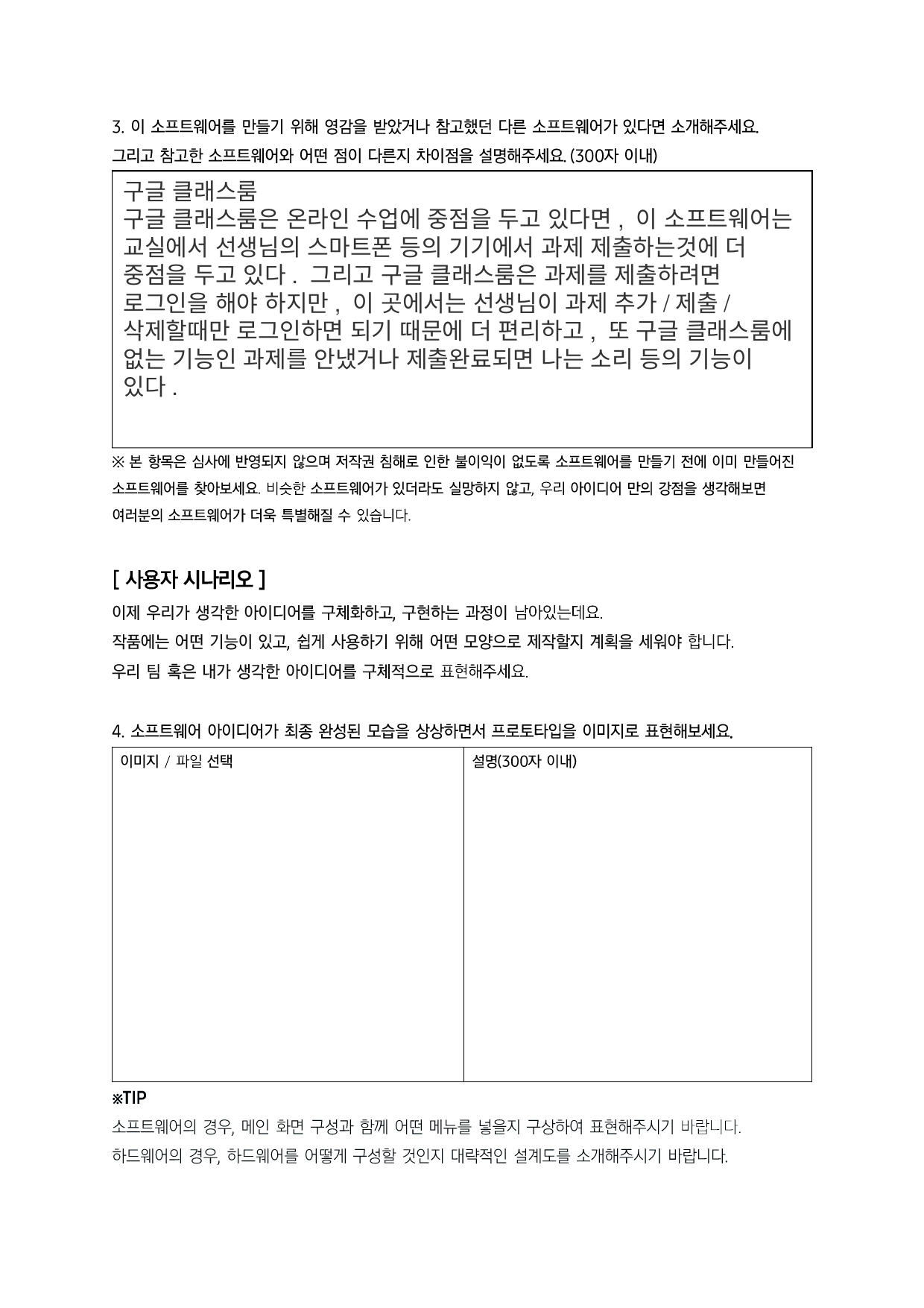

구글 클래스룸
구글 클래스룸은 온라인 수업에 중점을 두고 있다면, 이 소프트웨어는
교실에서 선생님의 스마트폰 등의 기기에서 과제 제출하는것에 더 중점을 두고 있다. 그리고 구글 클래스룸은 과제를 제출하려면 로그인을 해야 하지만, 이 곳에서는 선생님이 과제 추가/제출/삭제할때만 로그인하면 되기 때문에 더 편리하고, 또 구글 클래스룸에 없는 기능인 과제를 안냈거나 제출완료되면 나는 소리 등의 기능이 있다.

※

|  |  |
| --- | --- |